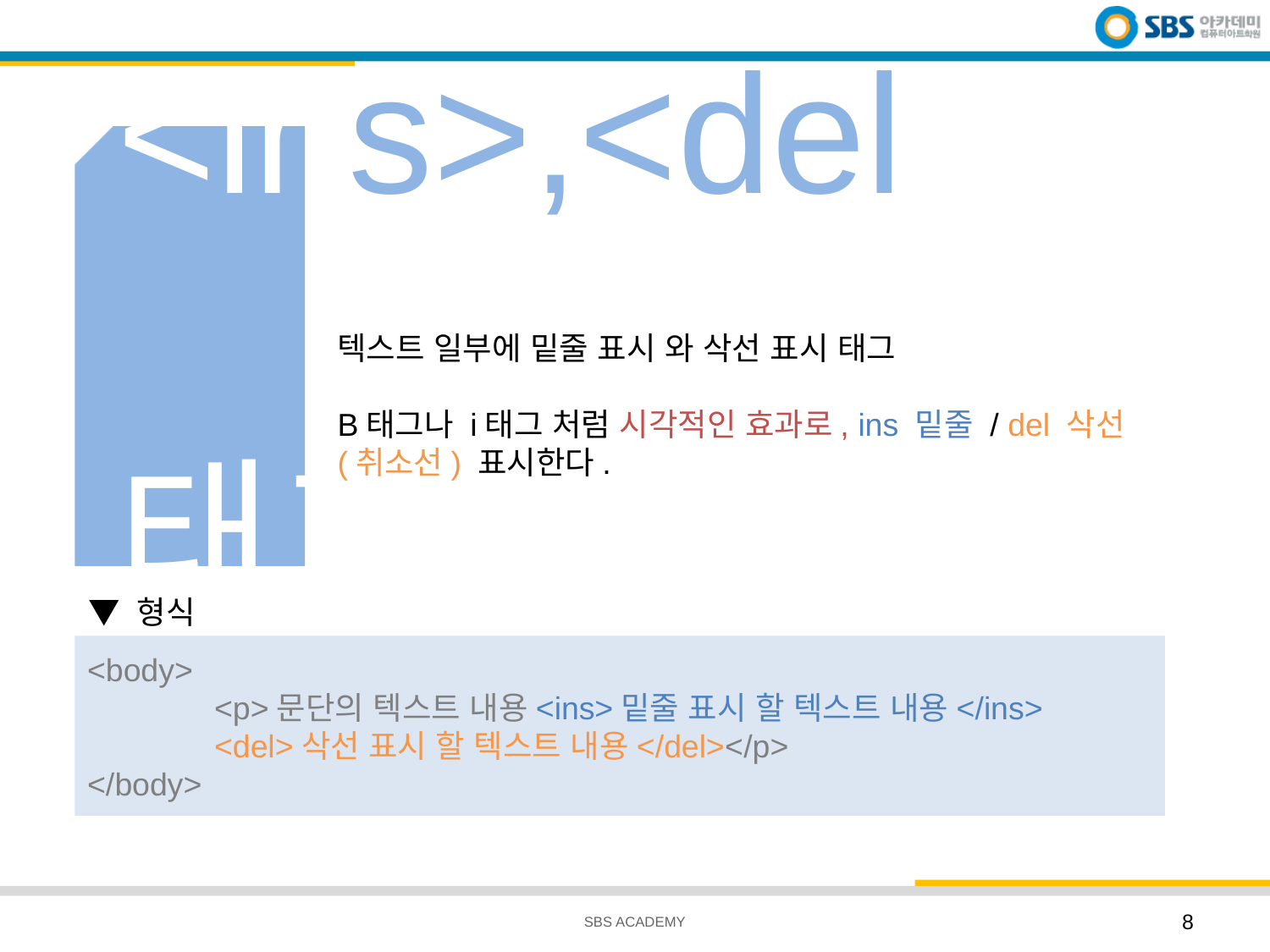

# <ins>,<del> 태그
텍스트 일부에 밑줄 표시 와 삭선 표시 태그

B태그나 i태그 처럼 시각적인 효과로, ins 밑줄 / del 삭선(취소선) 표시한다.
▼ 형식
<body>
	<p>문단의 텍스트 내용<ins>밑줄 표시 할 텍스트 내용</ins>
	<del>삭선 표시 할 텍스트 내용</del></p>
</body>
SBS ACADEMY
8